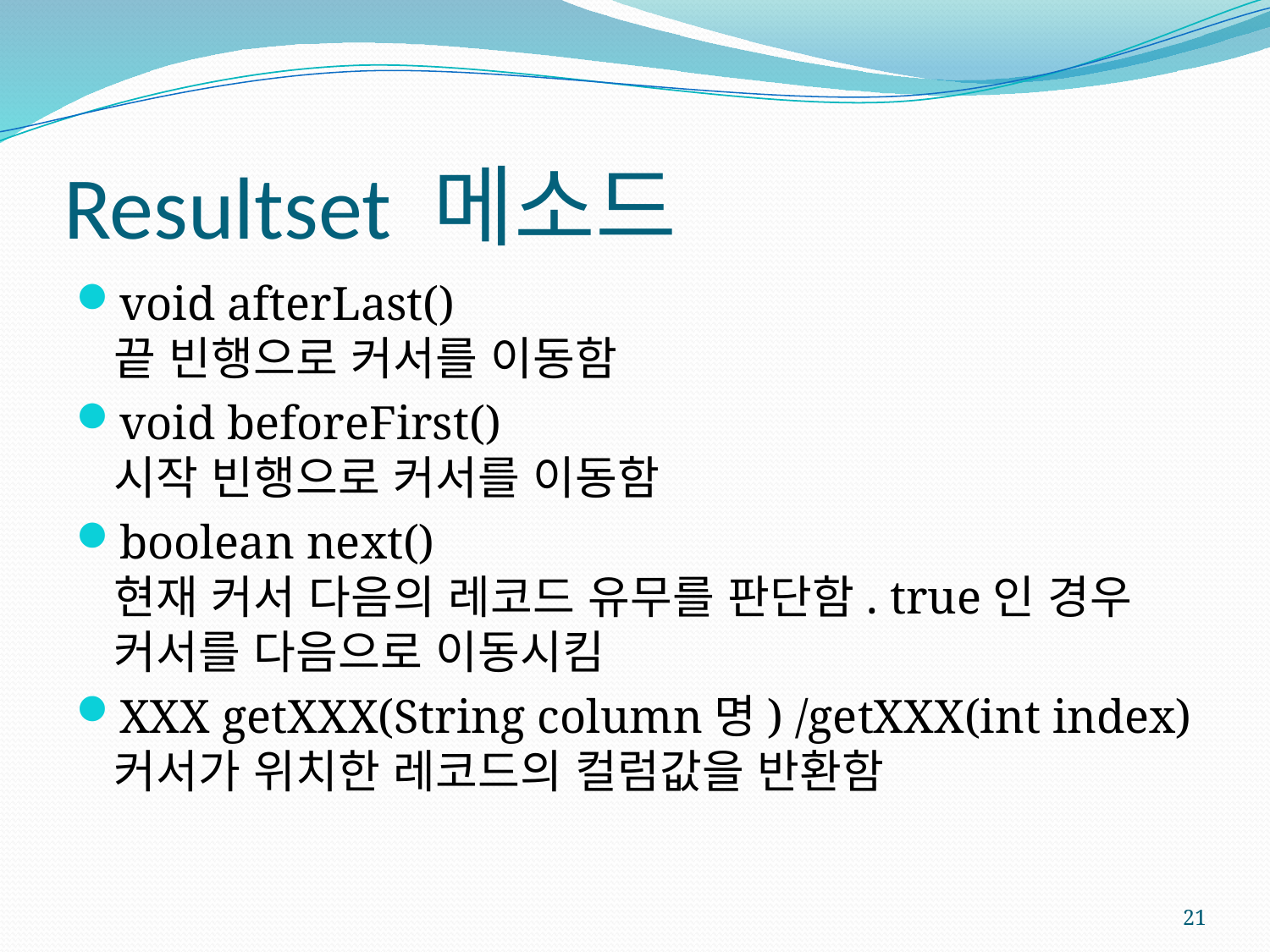

# Resultset 메소드
void afterLast()
끝 빈행으로 커서를 이동함
void beforeFirst()
시작 빈행으로 커서를 이동함
boolean next()
현재 커서 다음의 레코드 유무를 판단함. true인 경우 커서를 다음으로 이동시킴
XXX getXXX(String column명) /getXXX(int index)
커서가 위치한 레코드의 컬럼값을 반환함
21